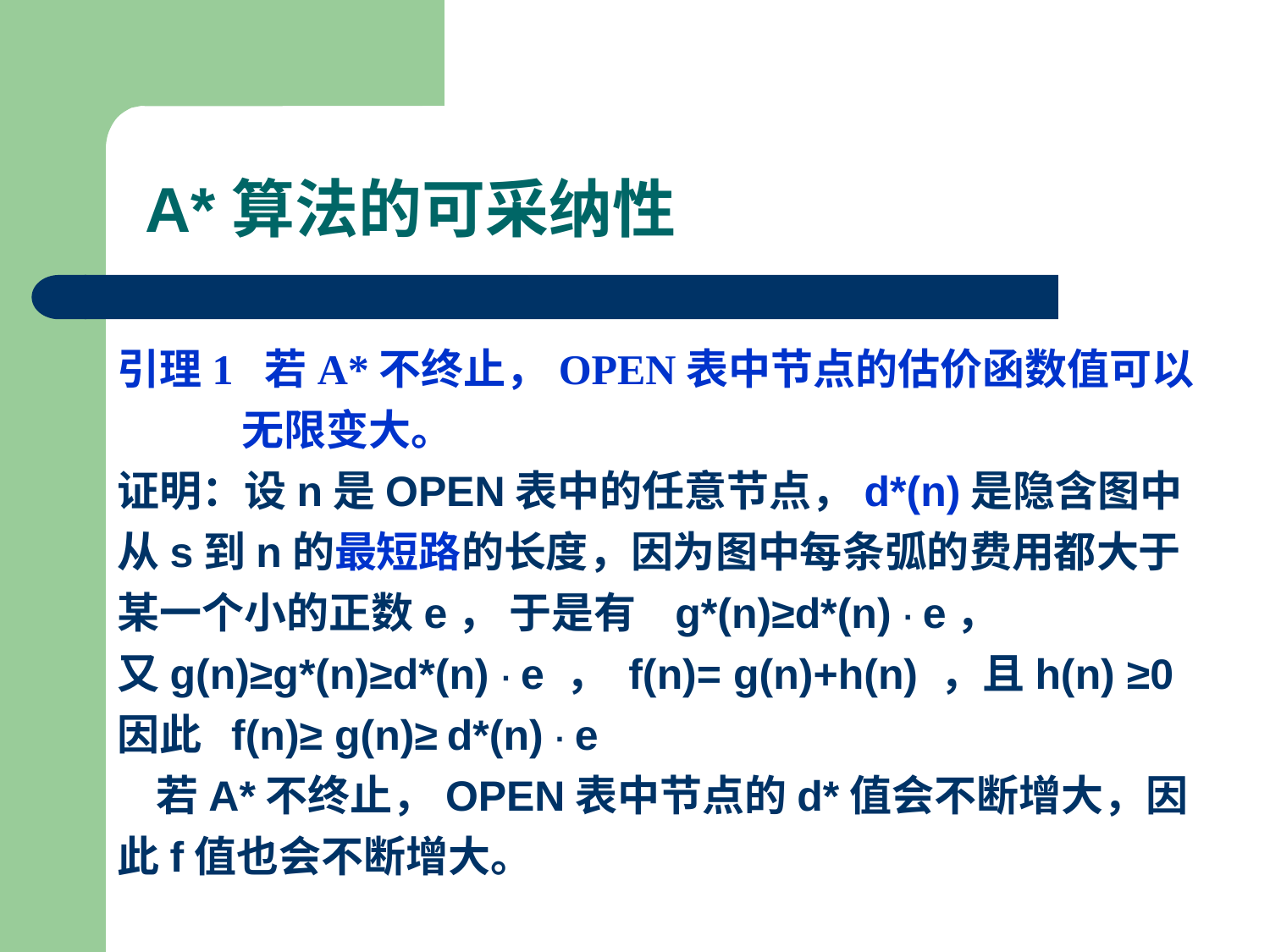

A*算法的可采纳性
引理1  若A*不终止，OPEN表中节点的估价函数值可以
            无限变大。
证明：设n是OPEN表中的任意节点，d*(n)是隐含图中从s到n的最短路的长度，因为图中每条弧的费用都大于某一个小的正数e， 于是有   g*(n)≥d*(n) · e，
又g(n)≥g*(n)≥d*(n) · e ， f(n)= g(n)+h(n) ，且h(n) ≥0
因此  f(n)≥ g(n)≥ d*(n) · e
   若A*不终止，OPEN表中节点的d*值会不断增大，因此f值也会不断增大。
45